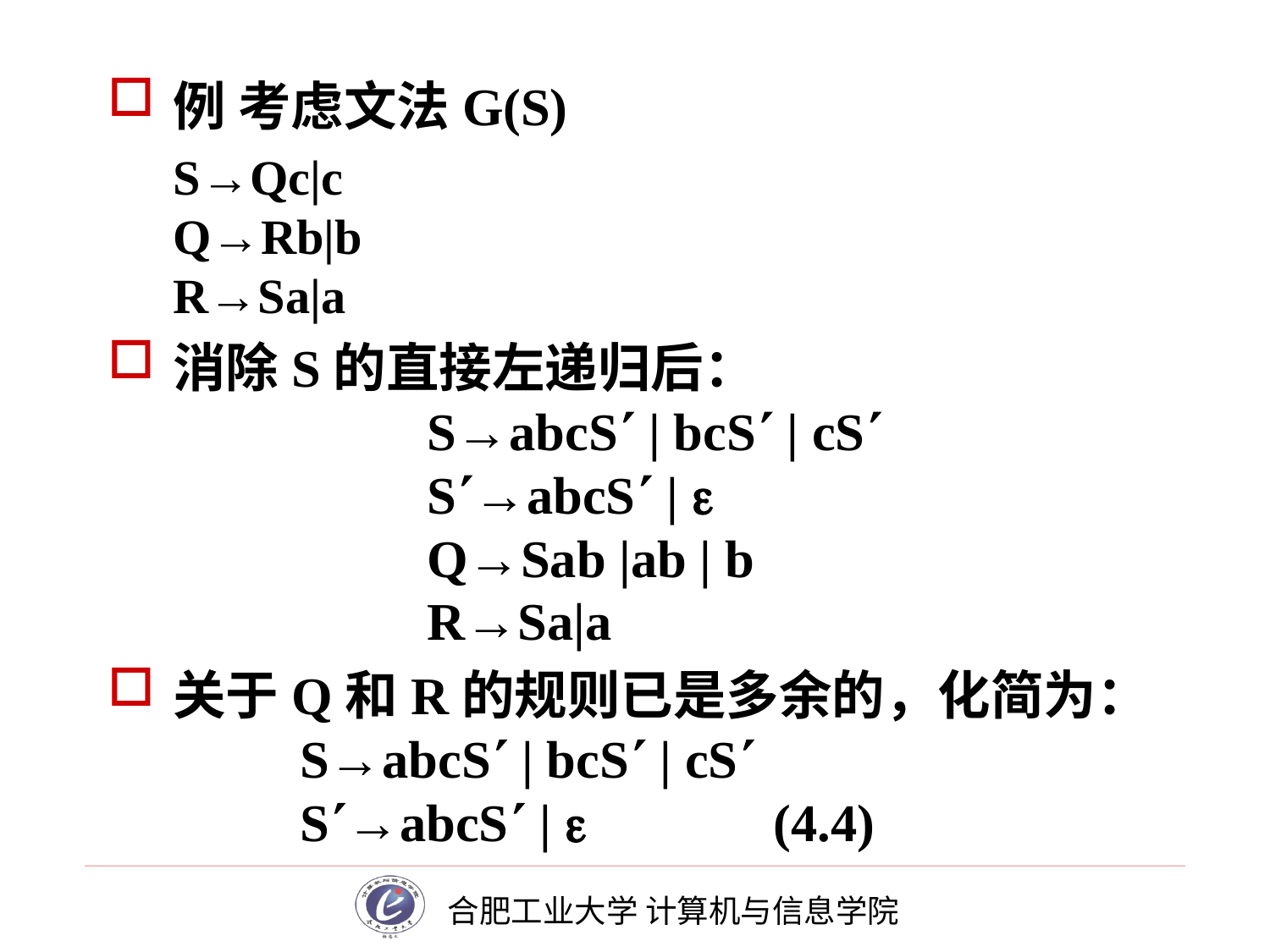

# 例 考虑文法G(S)
S→Qc|c
Q→Rb|b
R→Sa|a
消除S的直接左递归后：
			S→abcS′ | bcS′ | cS′
			S′→abcS′ | ε
			Q→Sab |ab | b
			R→Sa|a
关于Q和R的规则已是多余的，化简为：
		S→abcS′ | bcS′ | cS′
		S′→abcS′ | ε              (4.4)